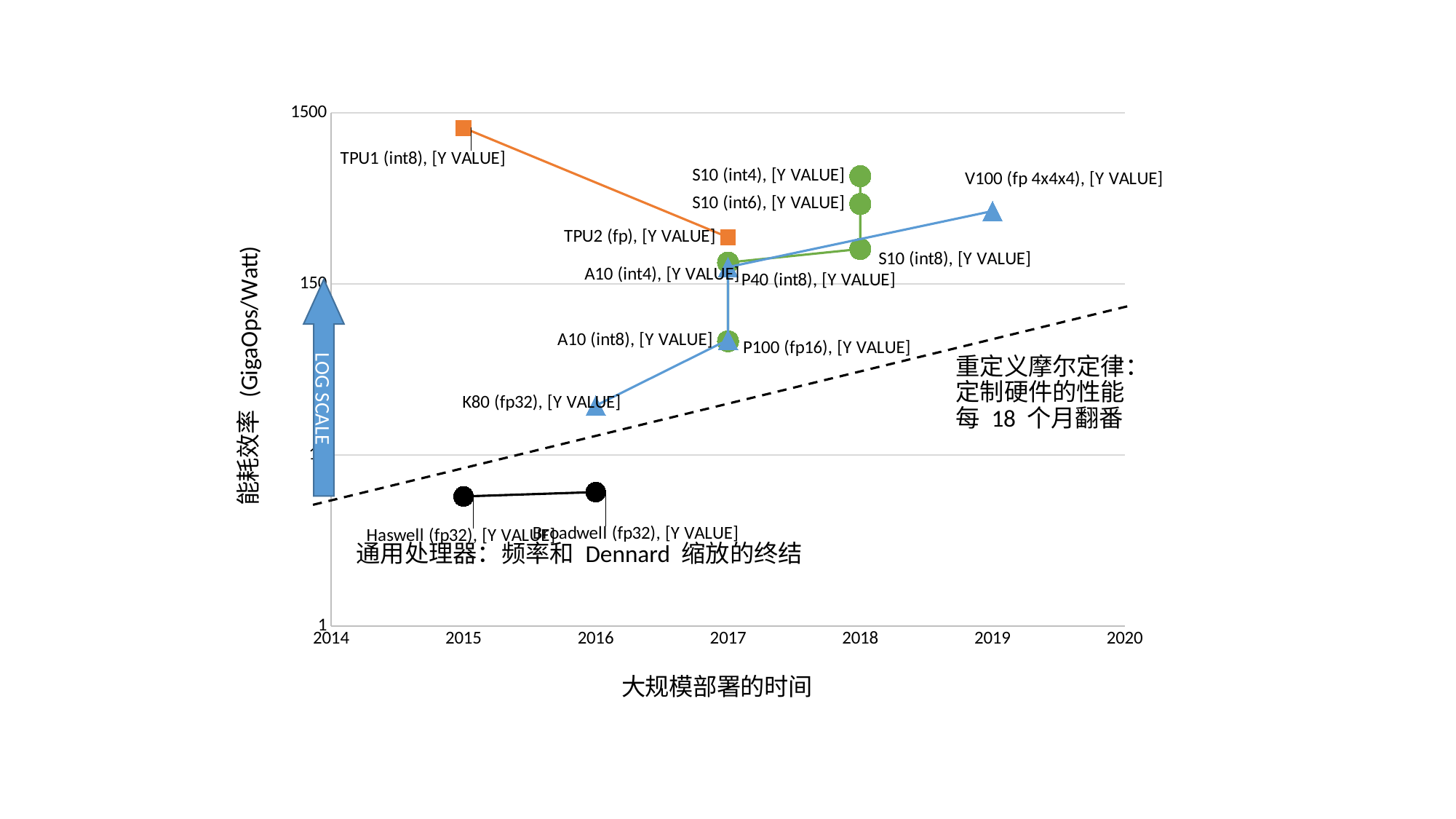

### Chart

| Category | In Deployment | In Deployment | In Deployment | In Deployment |
|---|---|---|---|---|
#
重定义摩尔定律：
定制硬件的性能
每 18 个月翻番
LOG SCALE

通用处理器：频率和 Dennard 缩放的终结